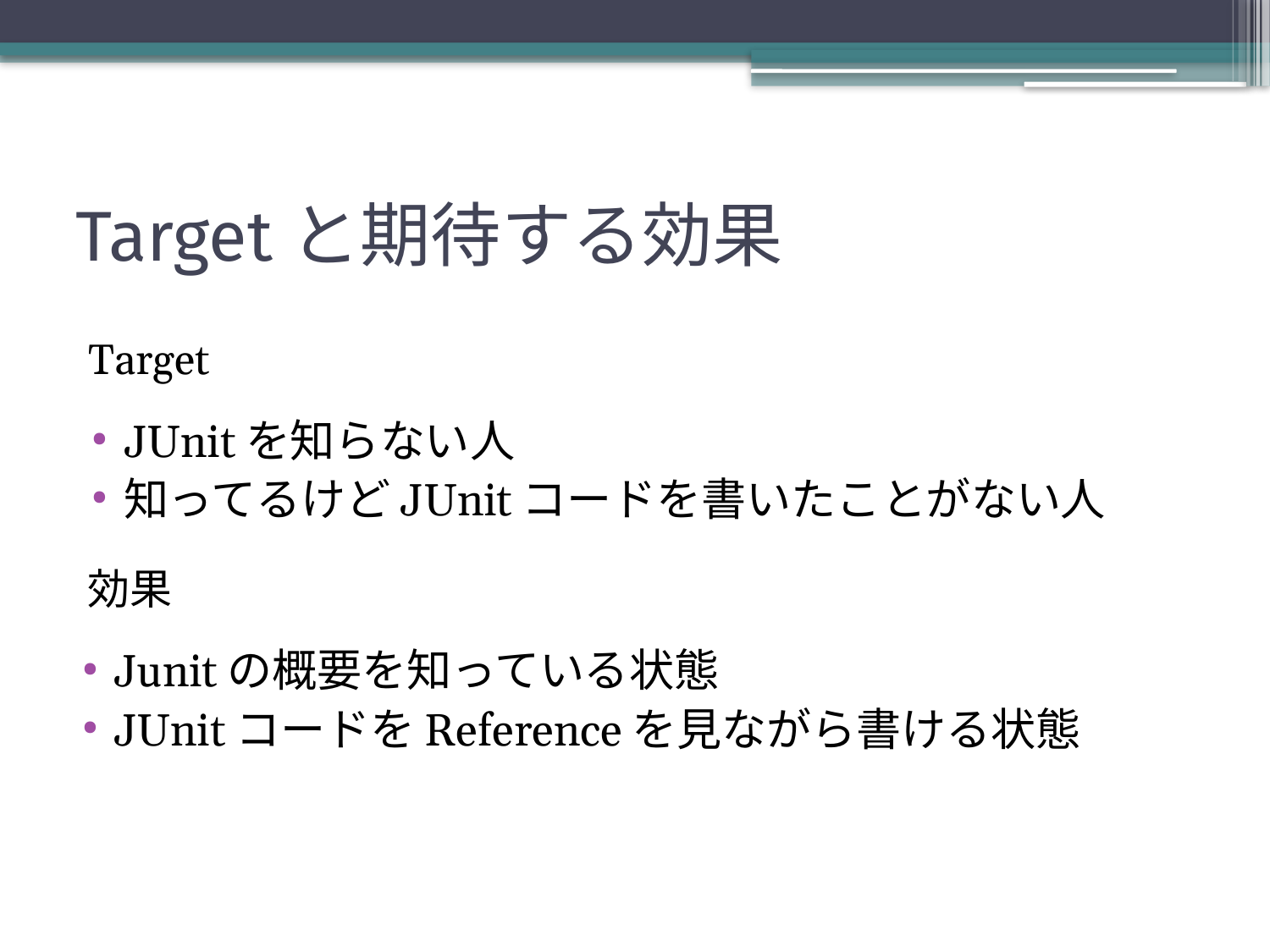

# Targetと期待する効果
Target
JUnitを知らない人
知ってるけどJUnitコードを書いたことがない人
効果
Junitの概要を知っている状態
JUnitコードをReferenceを見ながら書ける状態